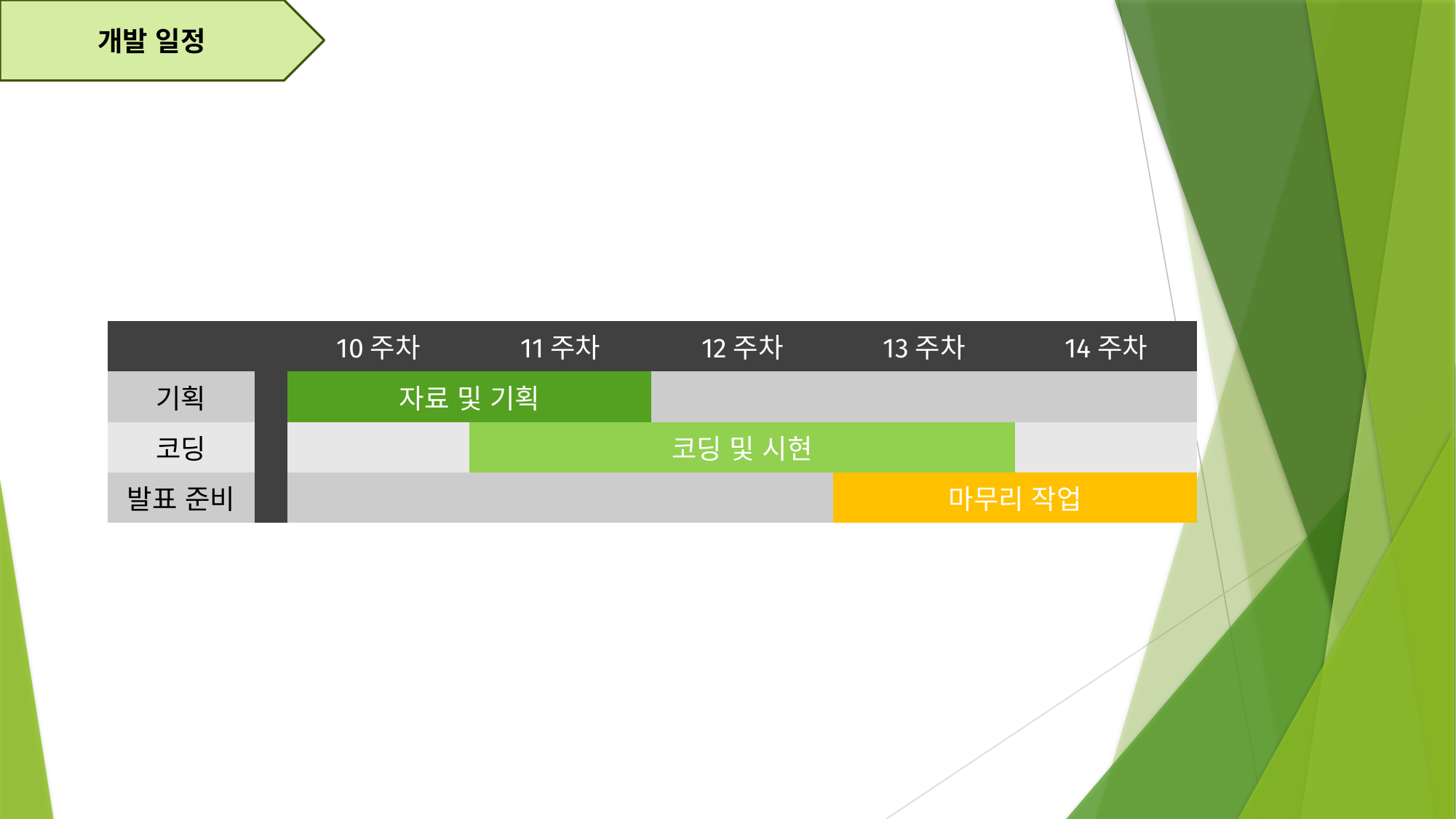

개발 일정
|  |  | 10주차 | 11주차 | 12주차 | 13주차 | 14주차 |
| --- | --- | --- | --- | --- | --- | --- |
| 기획 |  | 자료 및 기획 |  |  |  |  |
| 코딩 |  |  | 코딩 및 시현 |  |  |  |
| 발표 준비 |  |  |  |  | 마무리 작업 |  |